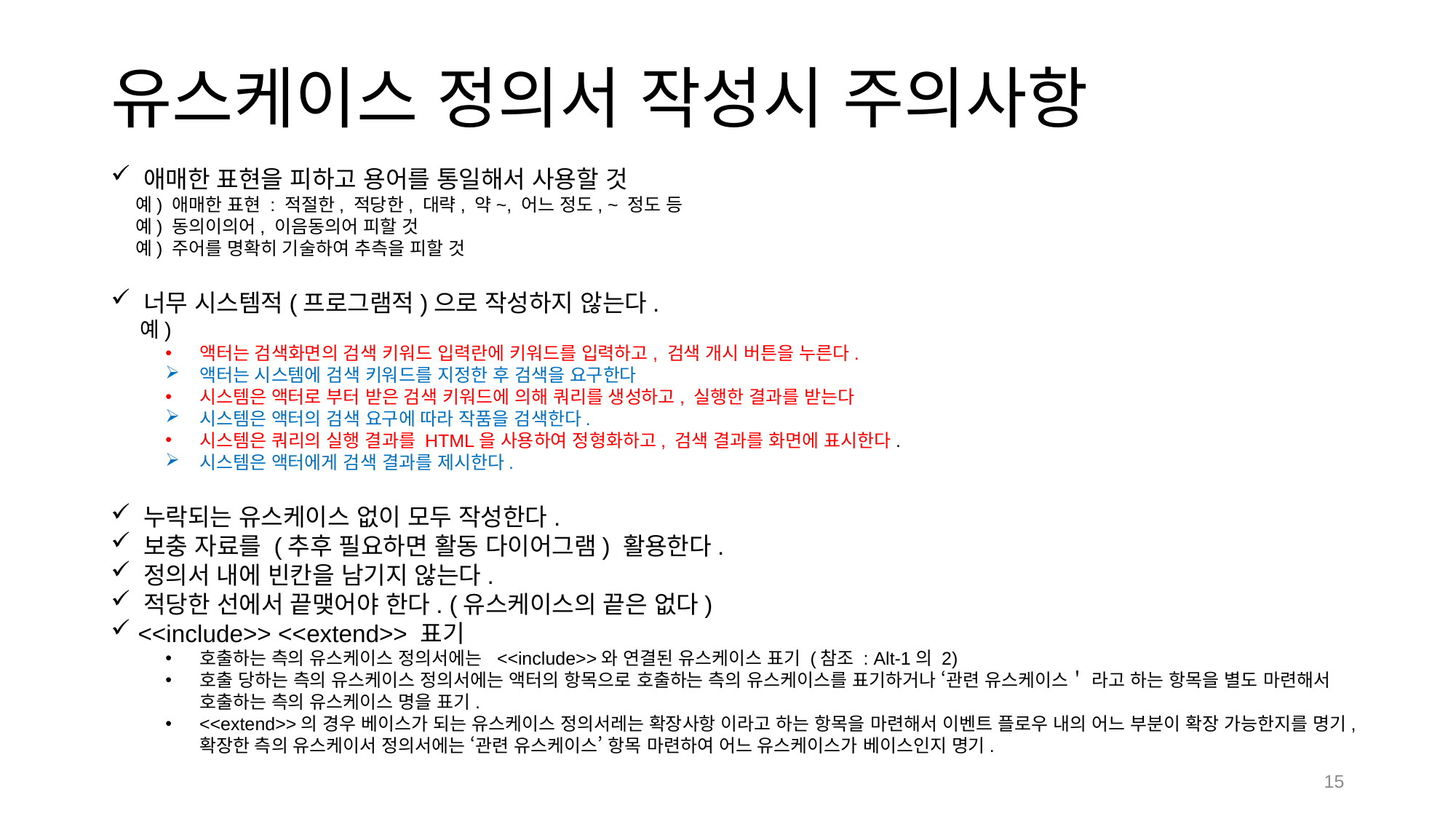

# 유스케이스 정의서 작성시 주의사항
 애매한 표현을 피하고 용어를 통일해서 사용할 것
    예) 애매한 표현 : 적절한, 적당한, 대략, 약~, 어느 정도, ~ 정도 등
    예) 동의이의어, 이음동의어 피할 것
    예) 주어를 명확히 기술하여 추측을 피할 것

 너무 시스템적(프로그램적)으로 작성하지 않는다.
    예)
액터는 검색화면의 검색 키워드 입력란에 키워드를 입력하고, 검색 개시 버튼을 누른다.
액터는 시스템에 검색 키워드를 지정한 후 검색을 요구한다
시스템은 액터로 부터 받은 검색 키워드에 의해 쿼리를 생성하고, 실행한 결과를 받는다
시스템은 액터의 검색 요구에 따라 작품을 검색한다.
시스템은 쿼리의 실행 결과를 HTML을 사용하여 정형화하고, 검색 결과를 화면에 표시한다.
시스템은 액터에게 검색 결과를 제시한다.

 누락되는 유스케이스 없이 모두 작성한다.
 보충 자료를 (추후 필요하면 활동 다이어그램) 활용한다.
 정의서 내에 빈칸을 남기지 않는다.
 적당한 선에서 끝맺어야 한다. (유스케이스의 끝은 없다)
 <<include>> <<extend>> 표기
호출하는 측의 유스케이스 정의서에는  <<include>>와 연결된 유스케이스 표기 (참조 : Alt-1의 2)
호출 당하는 측의 유스케이스 정의서에는 액터의 항목으로 호출하는 측의 유스케이스를 표기하거나 ‘관련 유스케이스＇ 라고 하는 항목을 별도 마련해서 호출하는 측의 유스케이스 명을 표기.
<<extend>>의 경우 베이스가 되는 유스케이스 정의서레는 확장사항 이라고 하는 항목을 마련해서 이벤트 플로우 내의 어느 부분이 확장 가능한지를 명기, 확장한 측의 유스케이서 정의서에는 ‘관련 유스케이스’ 항목 마련하여 어느 유스케이스가 베이스인지 명기.
15